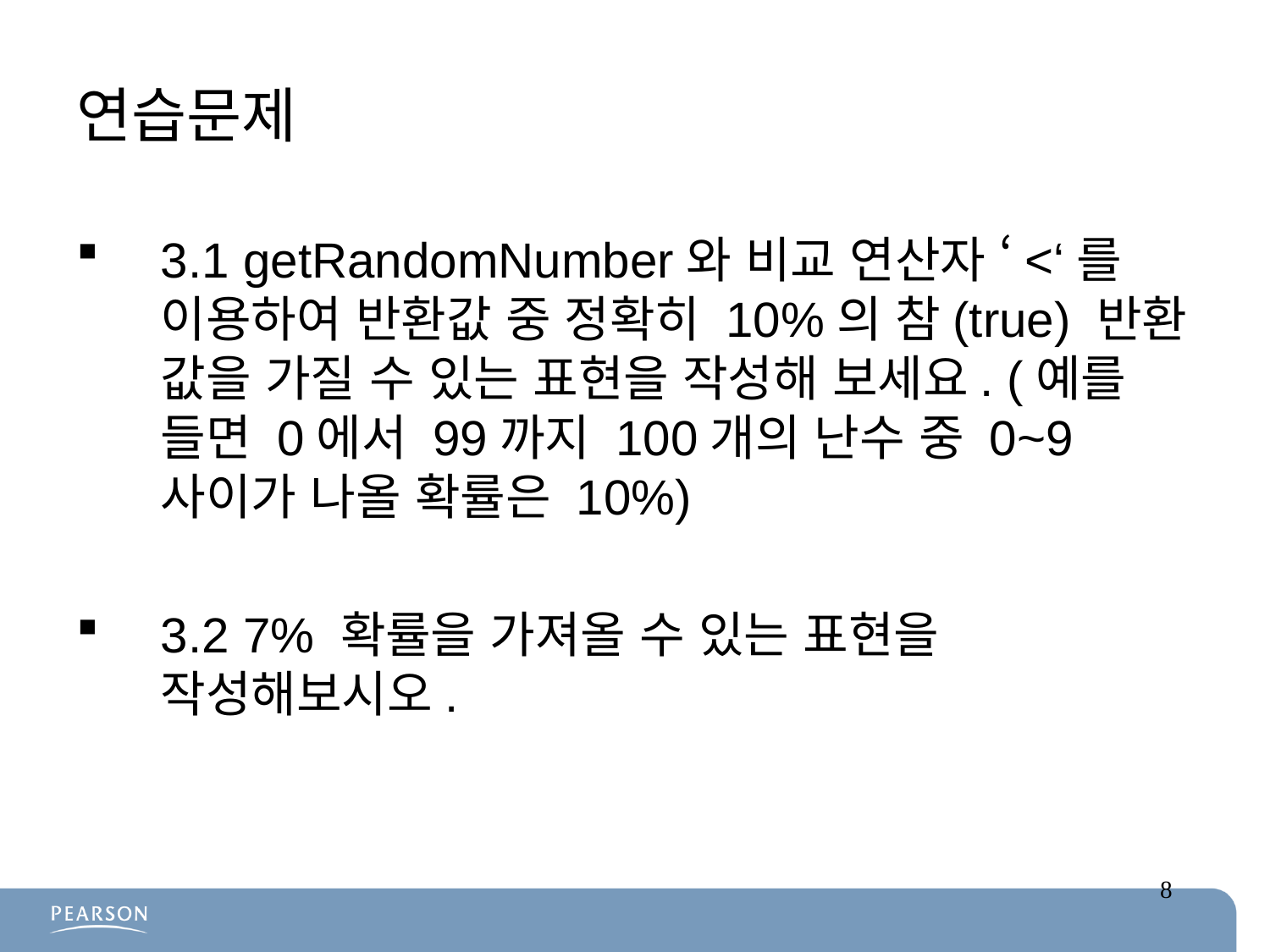

# 연습문제
3.1 getRandomNumber와 비교 연산자 ‘<‘를 이용하여 반환값 중 정확히 10%의 참(true) 반환 값을 가질 수 있는 표현을 작성해 보세요. (예를 들면 0에서 99까지 100개의 난수 중 0~9사이가 나올 확률은 10%)

3.2 7% 확률을 가져올 수 있는 표현을 작성해보시오.
8